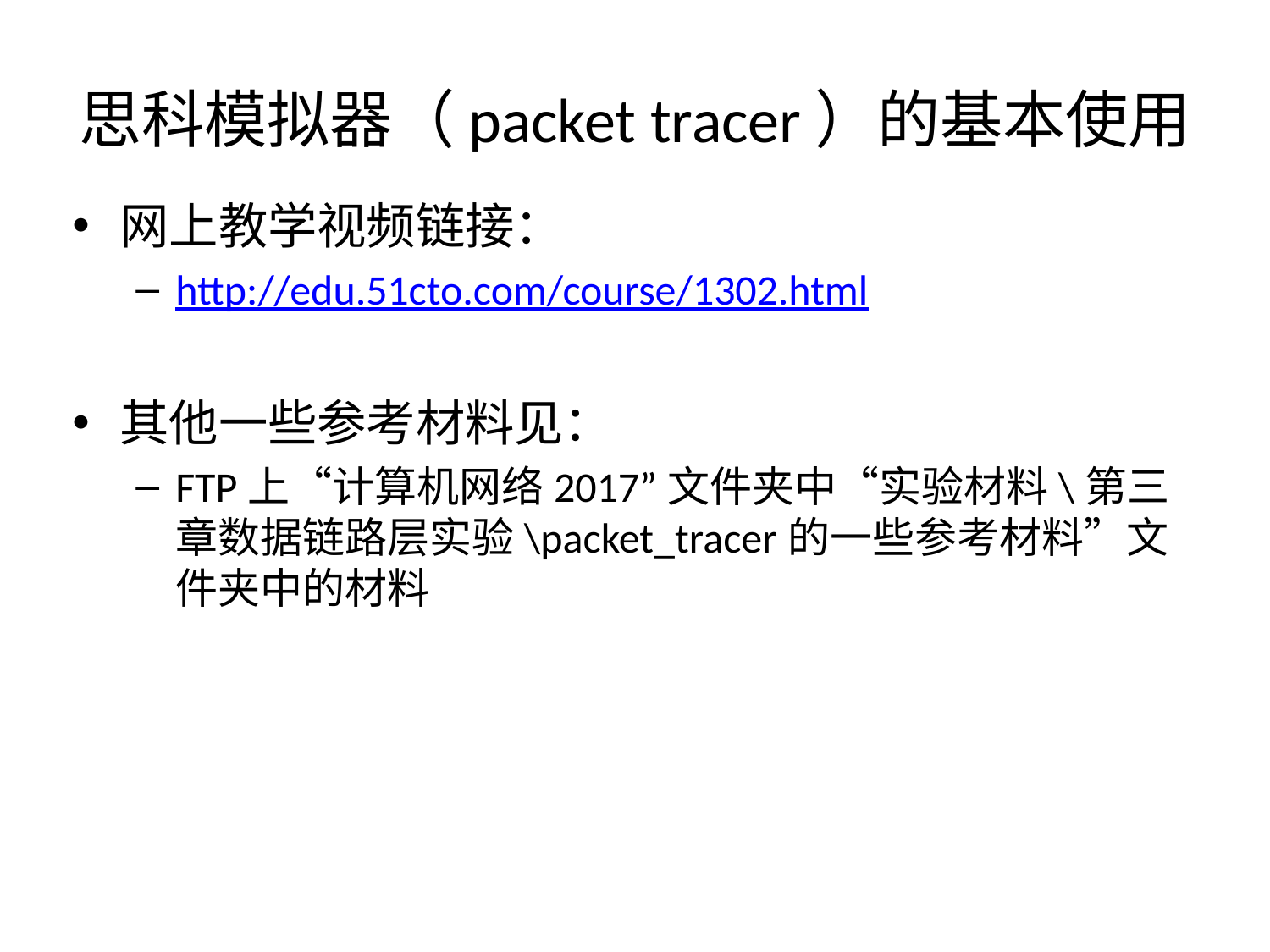

# 思科模拟器（packet tracer）的基本使用
网上教学视频链接：
http://edu.51cto.com/course/1302.html

其他一些参考材料见：
FTP上“计算机网络2017”文件夹中“实验材料\第三章数据链路层实验\packet_tracer的一些参考材料”文件夹中的材料